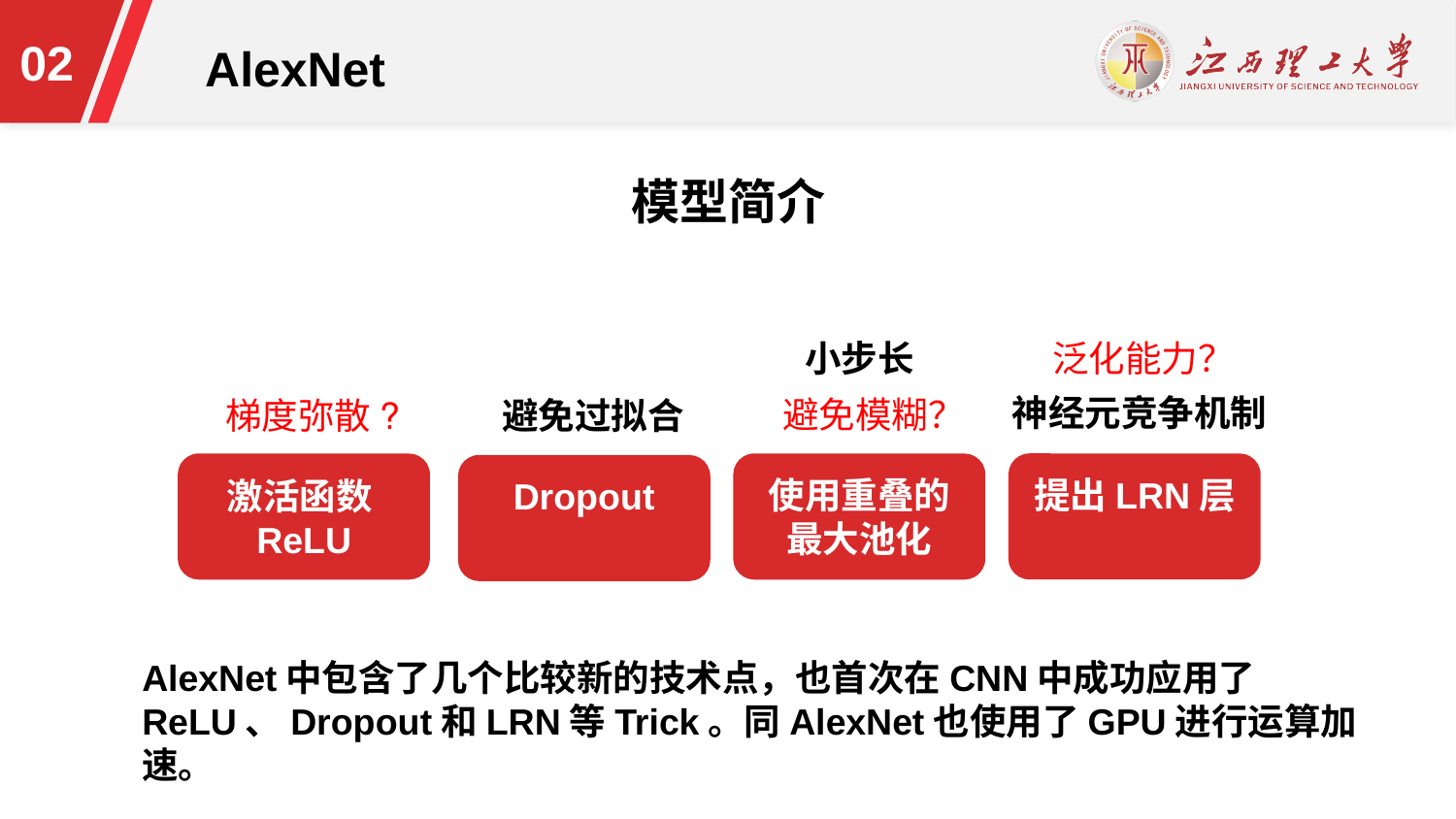

模型简介
小步长
泛化能力？
神经元竞争机制
避免模糊？
梯度弥散?
避免过拟合

提出LRN层

激活函数ReLU

使用重叠的
最大池化

Dropout
AlexNet中包含了几个比较新的技术点，也首次在CNN中成功应用了ReLU、Dropout和LRN等Trick。同AlexNet也使用了GPU进行运算加速。